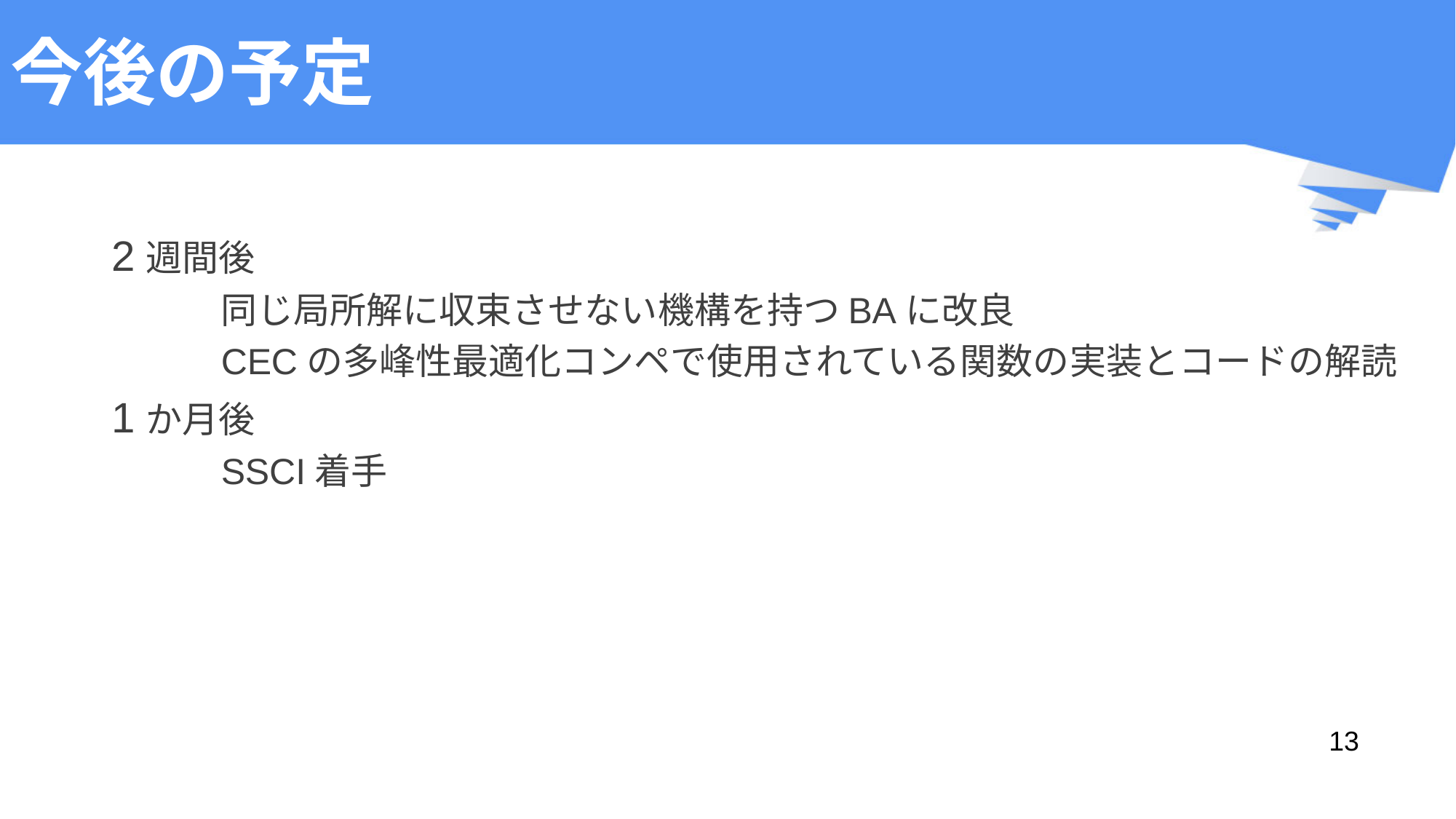

# 今後の予定
2週間後
	同じ局所解に収束させない機構を持つBAに改良
	CECの多峰性最適化コンペで使用されている関数の実装とコードの解読
1か月後
	SSCI着手
13